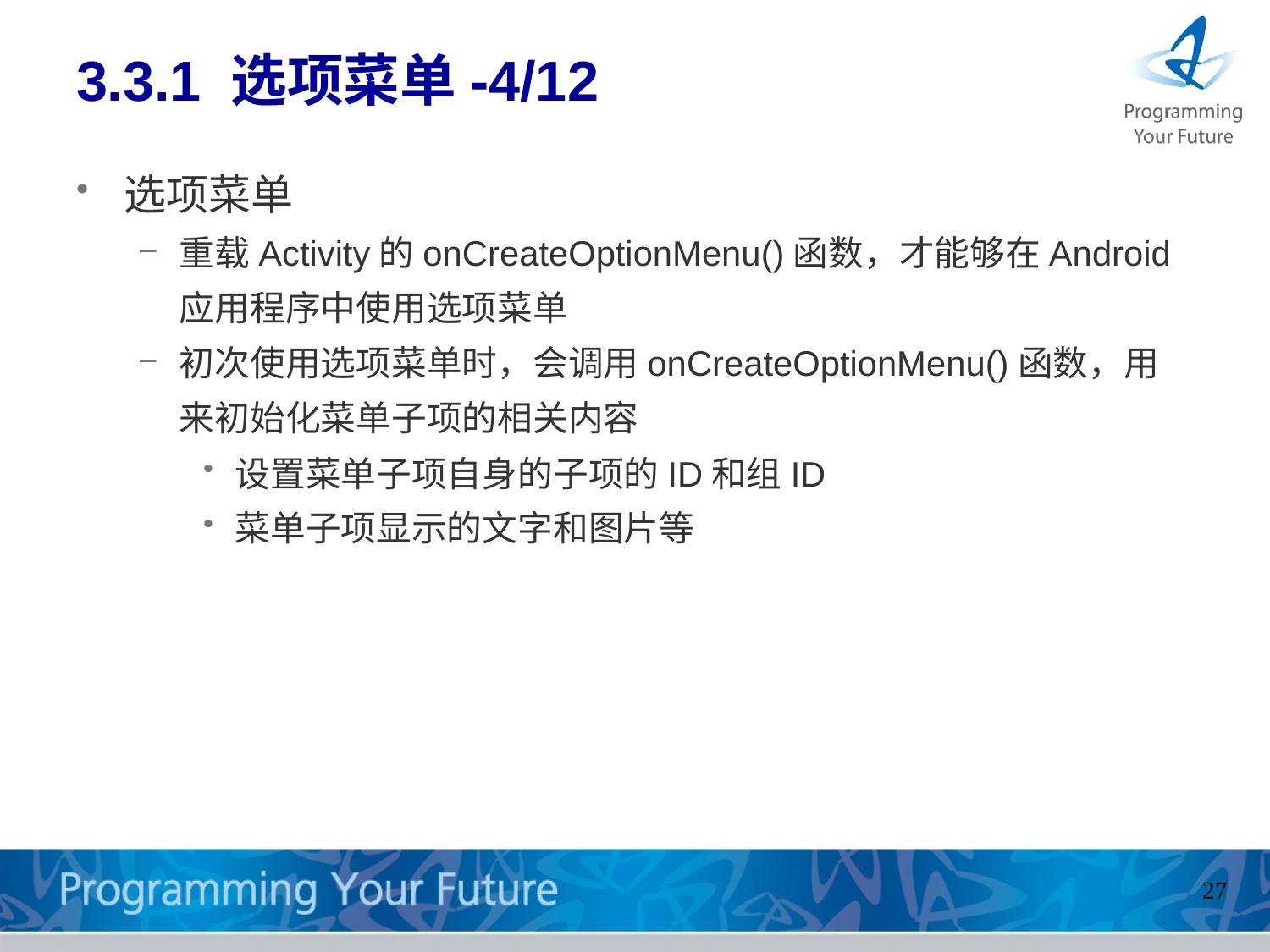

# 3.3.1 选项菜单-4/12
选项菜单
重载Activity的onCreateOptionMenu()函数，才能够在Android应用程序中使用选项菜单
初次使用选项菜单时，会调用onCreateOptionMenu()函数，用来初始化菜单子项的相关内容
设置菜单子项自身的子项的ID和组ID
菜单子项显示的文字和图片等